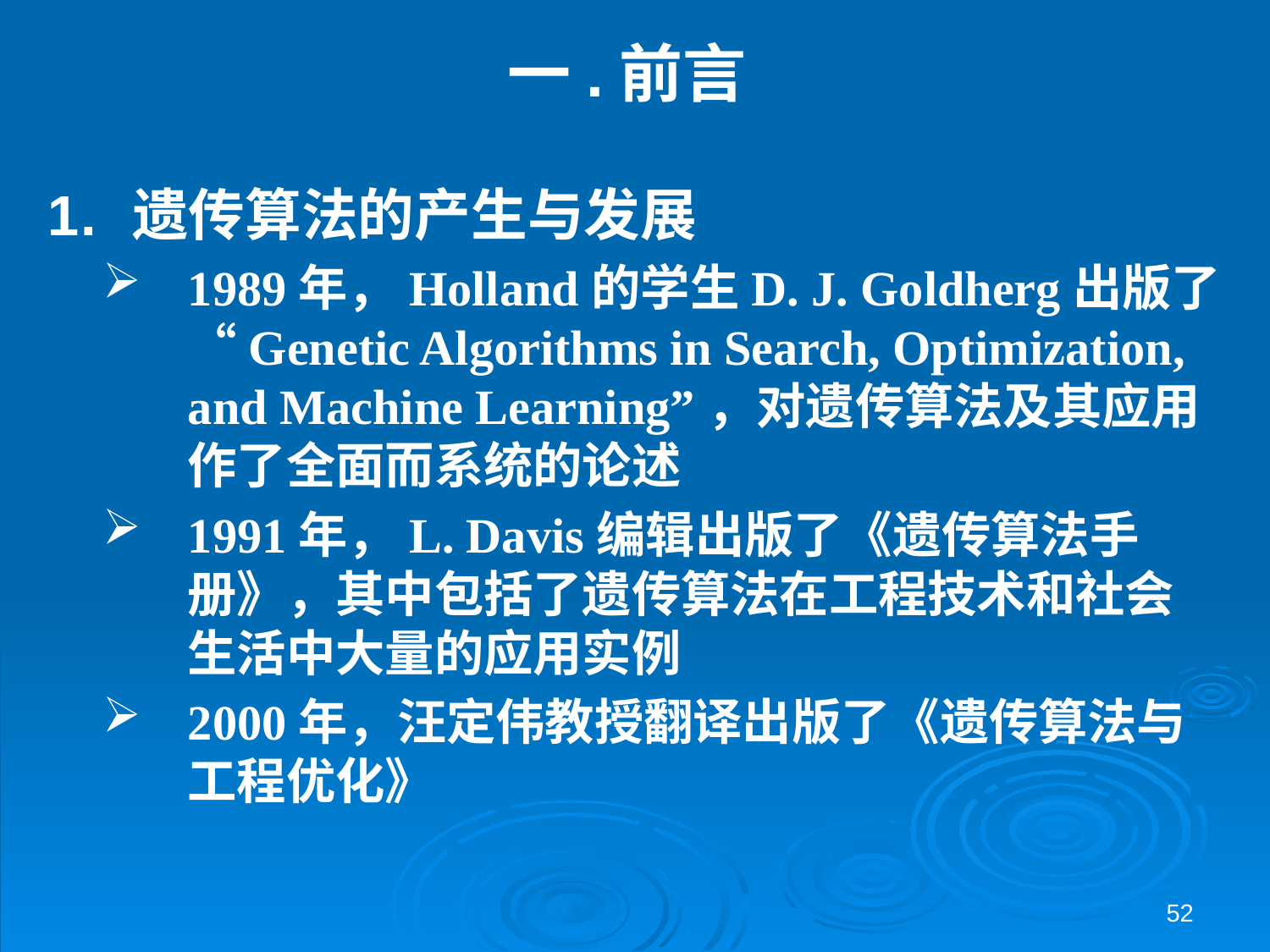

# 一.前言
遗传算法的产生与发展
1989年，Holland的学生D. J. Goldherg出版了“Genetic Algorithms in Search, Optimization, and Machine Learning”，对遗传算法及其应用作了全面而系统的论述
1991年，L. Davis编辑出版了《遗传算法手册》，其中包括了遗传算法在工程技术和社会生活中大量的应用实例
2000年，汪定伟教授翻译出版了《遗传算法与工程优化》
52